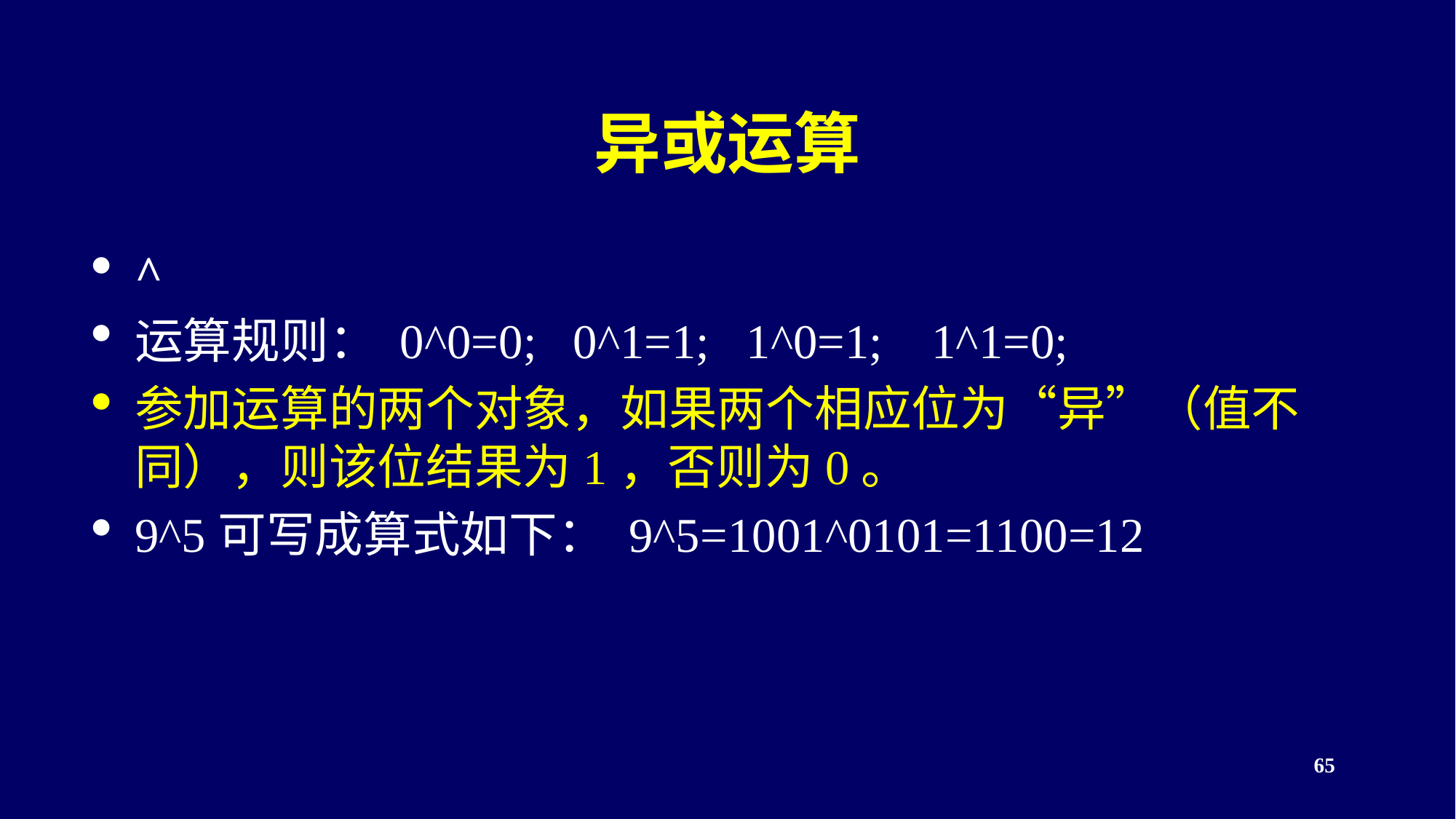

# 异或运算
^
运算规则： 0^0=0;   0^1=1;   1^0=1;    1^1=0;
参加运算的两个对象，如果两个相应位为“异”（值不同），则该位结果为1，否则为0。
9^5可写成算式如下： 9^5=1001^0101=1100=12
65